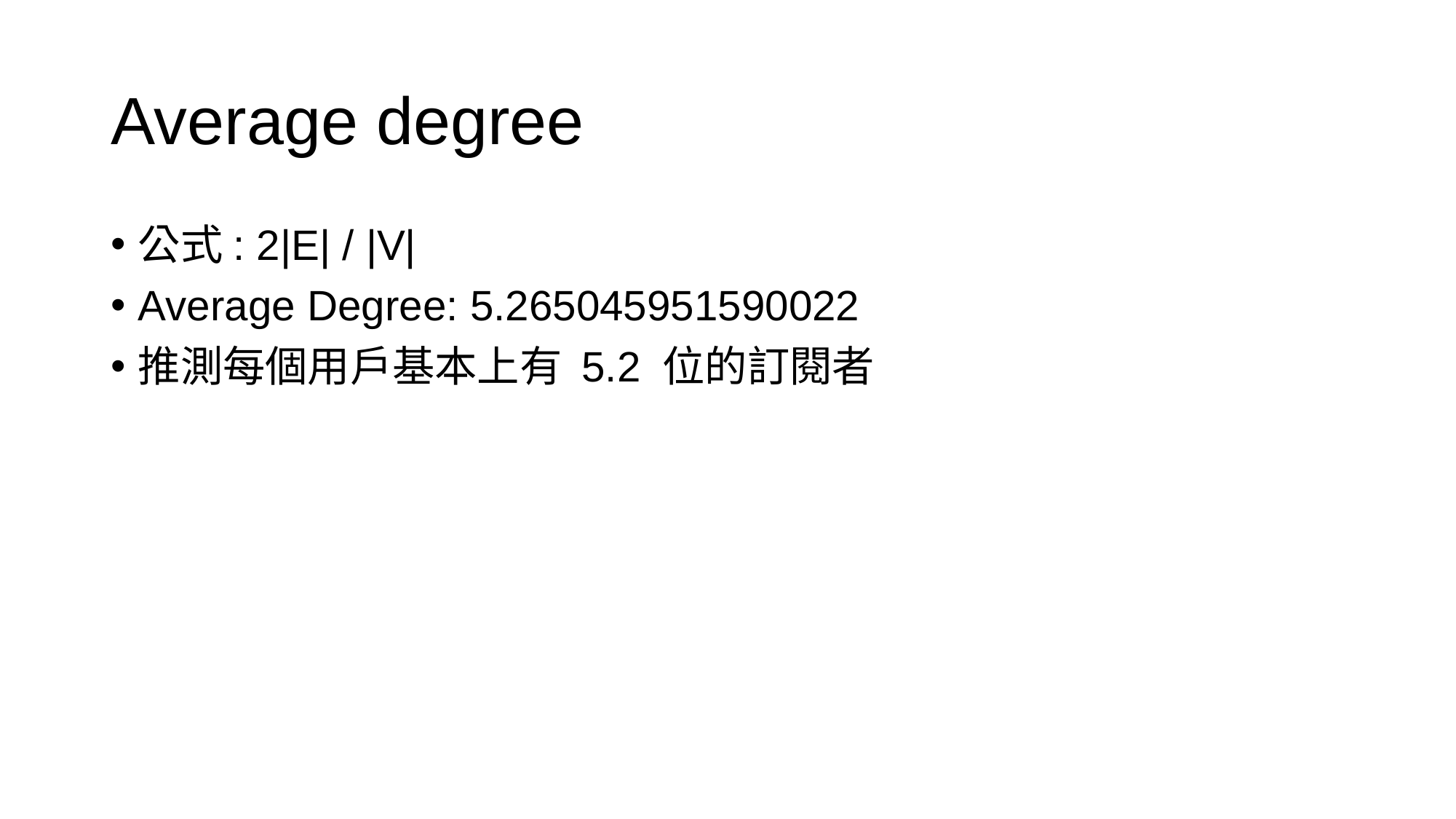

# Average degree
公式: 2|E| / |V|
Average Degree: 5.265045951590022
推測每個用戶基本上有 5.2 位的訂閱者